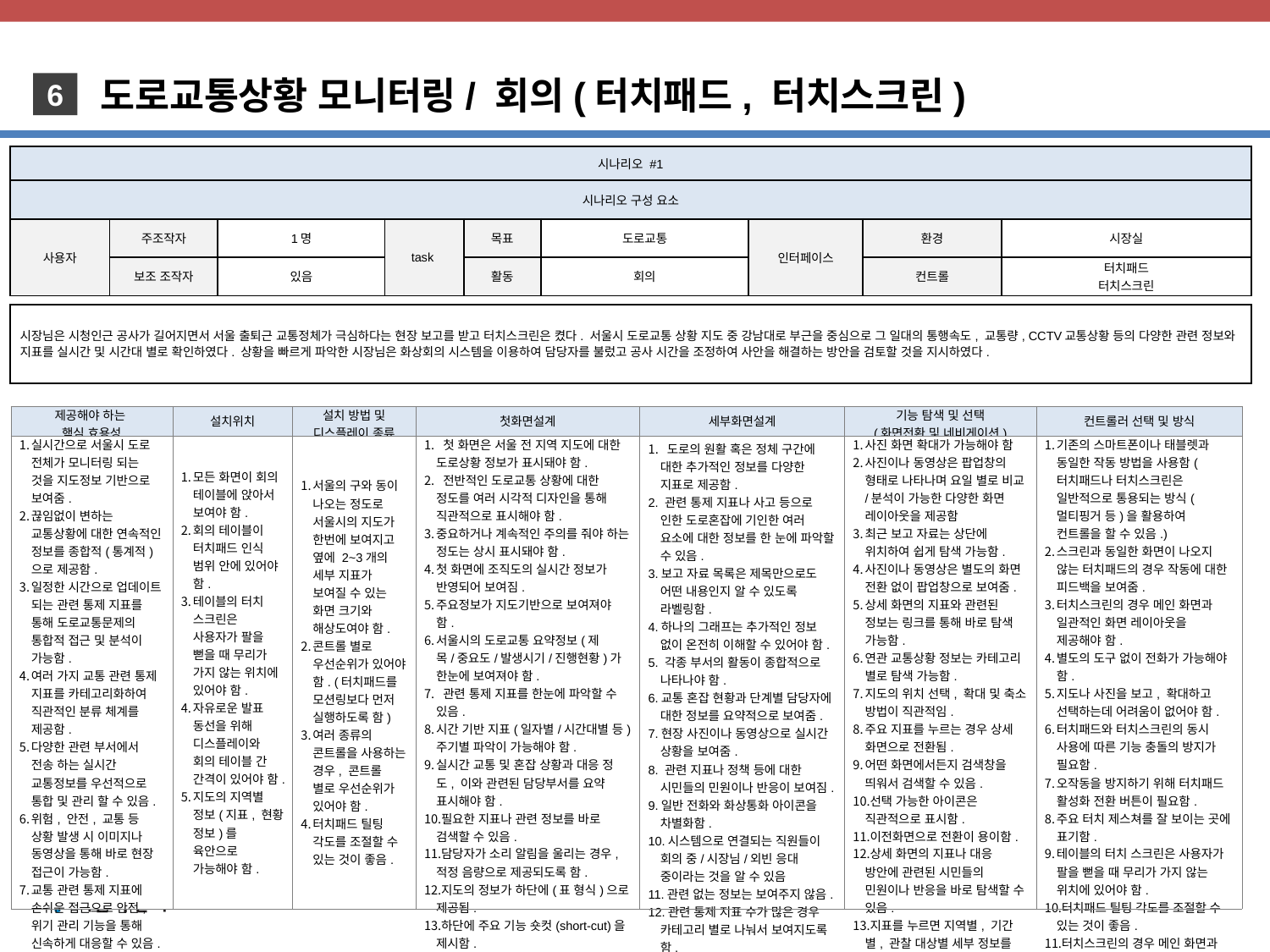

도로교통상황 모니터링/ 회의(터치패드, 터치스크린)
6
| 시나리오 #1 |  |  |  |  |  |  |  |  |
| --- | --- | --- | --- | --- | --- | --- | --- | --- |
| 시나리오 구성 요소 |  |  |  |  |  |  |  |  |
| 사용자 | 주조작자 | 1명 | task | 목표 | 도로교통 | 인터페이스 | 환경 | 시장실 |
|  | 보조 조작자 | 있음 |  | 활동 | 회의 |  | 컨트롤 | 터치패드 터치스크린 |
| 시장님은 시청인근 공사가 길어지면서 서울 출퇴근 교통정체가 극심하다는 현장 보고를 받고 터치스크린은 켰다. 서울시 도로교통 상황 지도 중 강남대로 부근을 중심으로 그 일대의 통행속도, 교통량, CCTV교통상황 등의 다양한 관련 정보와 지표를 실시간 및 시간대 별로 확인하였다. 상황을 빠르게 파악한 시장님은 화상회의 시스템을 이용하여 담당자를 불렀고 공사 시간을 조정하여 사안을 해결하는 방안을 검토할 것을 지시하였다. |
| --- |
| 제공해야 하는 핵심 효용성 | 설치위치 | 설치 방법 및 디스플레이 종류 | 첫화면설계 | 세부화면설계 | 기능 탐색 및 선택 (화면전환 및 네비게이션) | 컨트롤러 선택 및 방식 |
| --- | --- | --- | --- | --- | --- | --- |
| 실시간으로 서울시 도로 전체가 모니터링 되는 것을 지도정보 기반으로 보여줌. 끊임없이 변하는 교통상황에 대한 연속적인 정보를 종합적(통계적)으로 제공함. 일정한 시간으로 업데이트 되는 관련 통제 지표를 통해 도로교통문제의 통합적 접근 및 분석이 가능함. 여러 가지 교통 관련 통제 지표를 카테고리화하여 직관적인 분류 체계를 제공함. 다양한 관련 부서에서 전송 하는 실시간 교통정보를 우선적으로 통합 및 관리 할 수 있음. 위험, 안전, 교통 등 상황 발생 시 이미지나 동영상을 통해 바로 현장 접근이 가능함. 교통 관련 통제 지표에 손쉬운 접근으로 안전, 위기 관리 기능을 통해 신속하게 대응할 수 있음. 시장실과 관련부서와의 긴밀하고 신속한 결합이 가능함. | 모든 화면이 회의 테이블에 앉아서 보여야 함. 회의 테이블이 터치패드 인식 범위 안에 있어야 함. 테이블의 터치 스크린은 사용자가 팔을 뻗을 때 무리가 가지 않는 위치에 있어야 함. 자유로운 발표 동선을 위해 디스플레이와 회의 테이블 간 간격이 있어야 함. 지도의 지역별 정보(지표, 현황 정보)를 육안으로 가능해야 함. | 서울의 구와 동이 나오는 정도로 서울시의 지도가 한번에 보여지고 옆에 2~3개의 세부 지표가 보여질 수 있는 화면 크기와 해상도여야 함. 콘트롤 별로 우선순위가 있어야 함. (터치패드를 모션링보다 먼저 실행하도록 함) 여러 종류의 콘트롤을 사용하는 경우, 콘트롤 별로 우선순위가 있어야 함. 터치패드 틸팅 각도를 조절할 수 있는 것이 좋음. | 첫 화면은 서울 전 지역 지도에 대한 도로상황 정보가 표시돼야 함. 전반적인 도로교통 상황에 대한 정도를 여러 시각적 디자인을 통해 직관적으로 표시해야 함. 중요하거나 계속적인 주의를 줘야 하는 정도는 상시 표시돼야 함. 첫 화면에 조직도의 실시간 정보가 반영되어 보여짐. 주요정보가 지도기반으로 보여져야 함. 서울시의 도로교통 요약정보(제목/중요도/발생시기/진행현황)가 한눈에 보여져야 함. 관련 통제 지표를 한눈에 파악할 수 있음. 시간 기반 지표(일자별/시간대별 등) 주기별 파악이 가능해야 함. 실시간 교통 및 혼잡 상황과 대응 정도, 이와 관련된 담당부서를 요약 표시해야 함. 필요한 지표나 관련 정보를 바로 검색할 수 있음. 담당자가 소리 알림을 울리는 경우, 적정 음량으로 제공되도록 함. 지도의 정보가 하단에(표 형식)으로 제공됨. 하단에 주요 기능 숏컷(short-cut)을 제시함. 여론 정보가 제공되는 경우에는 워드 클라우드 형식으로 요약하여 보여줌. | 도로의 원활 혹은 정체 구간에 대한 추가적인 정보를 다양한 지표로 제공함. 2. 관련 통제 지표나 사고 등으로 인한 도로혼잡에 기인한 여러 요소에 대한 정보를 한 눈에 파악할 수 있음. 3.보고 자료 목록은 제목만으로도 어떤 내용인지 알 수 있도록 라벨링함. 4.하나의 그래프는 추가적인 정보 없이 온전히 이해할 수 있어야 함. 5. 각종 부서의 활동이 종합적으로 나타나야 함. 6.교통 혼잡 현황과 단계별 담당자에 대한 정보를 요약적으로 보여줌. 7.현장 사진이나 동영상으로 실시간 상황을 보여줌. 8. 관련 지표나 정책 등에 대한 시민들의 민원이나 반응이 보여짐. 9.일반 전화와 화상통화 아이콘을 차별화함. 10.시스템으로 연결되는 직원들이 회의 중/시장님/외빈 응대 중이라는 것을 알 수 있음 11.관련 없는 정보는 보여주지 않음. 12.관련 통제 지표 수가 많은 경우 카테고리 별로 나눠서 보여지도록 함. 13.카테고리 분류 시 직관적인 분류 체계를 사용함. | 사진 화면 확대가 가능해야 함 사진이나 동영상은 팝업창의 형태로 나타나며 요일 별로 비교/분석이 가능한 다양한 화면 레이아웃을 제공함 최근 보고 자료는 상단에 위치하여 쉽게 탐색 가능함. 사진이나 동영상은 별도의 화면 전환 없이 팝업창으로 보여줌. 상세 화면의 지표와 관련된 정보는 링크를 통해 바로 탐색 가능함. 연관 교통상황 정보는 카테고리 별로 탐색 가능함. 지도의 위치 선택, 확대 및 축소 방법이 직관적임. 주요 지표를 누르는 경우 상세 화면으로 전환됨. 어떤 화면에서든지 검색창을 띄워서 검색할 수 있음. 선택 가능한 아이콘은 직관적으로 표시함. 이전화면으로 전환이 용이함. 상세 화면의 지표나 대응 방안에 관련된 시민들의 민원이나 반응을 바로 탐색할 수 있음. 지표를 누르면 지역별, 기간별, 관찰 대상별 세부 정보를 확인할 수 있음. | 기존의 스마트폰이나 태블렛과 동일한 작동 방법을 사용함(터치패드나 터치스크린은 일반적으로 통용되는 방식(멀티핑거 등)을 활용하여 컨트롤을 할 수 있음.) 스크린과 동일한 화면이 나오지 않는 터치패드의 경우 작동에 대한 피드백을 보여줌. 터치스크린의 경우 메인 화면과 일관적인 화면 레이아웃을 제공해야 함. 별도의 도구 없이 전화가 가능해야 함. 지도나 사진을 보고, 확대하고 선택하는데 어려움이 없어야 함. 터치패드와 터치스크린의 동시 사용에 따른 기능 충돌의 방지가 필요함. 오작동을 방지하기 위해 터치패드 활성화 전환 버튼이 필요함. 주요 터치 제스쳐를 잘 보이는 곳에 표기함. 테이블의 터치 스크린은 사용자가 팔을 뻗을 때 무리가 가지 않는 위치에 있어야 함. 터치패드 틸팅 각도를 조절할 수 있는 것이 좋음. 터치스크린의 경우 메인 화면과 일관적인 화면 레이아웃을 제공해야 함. |